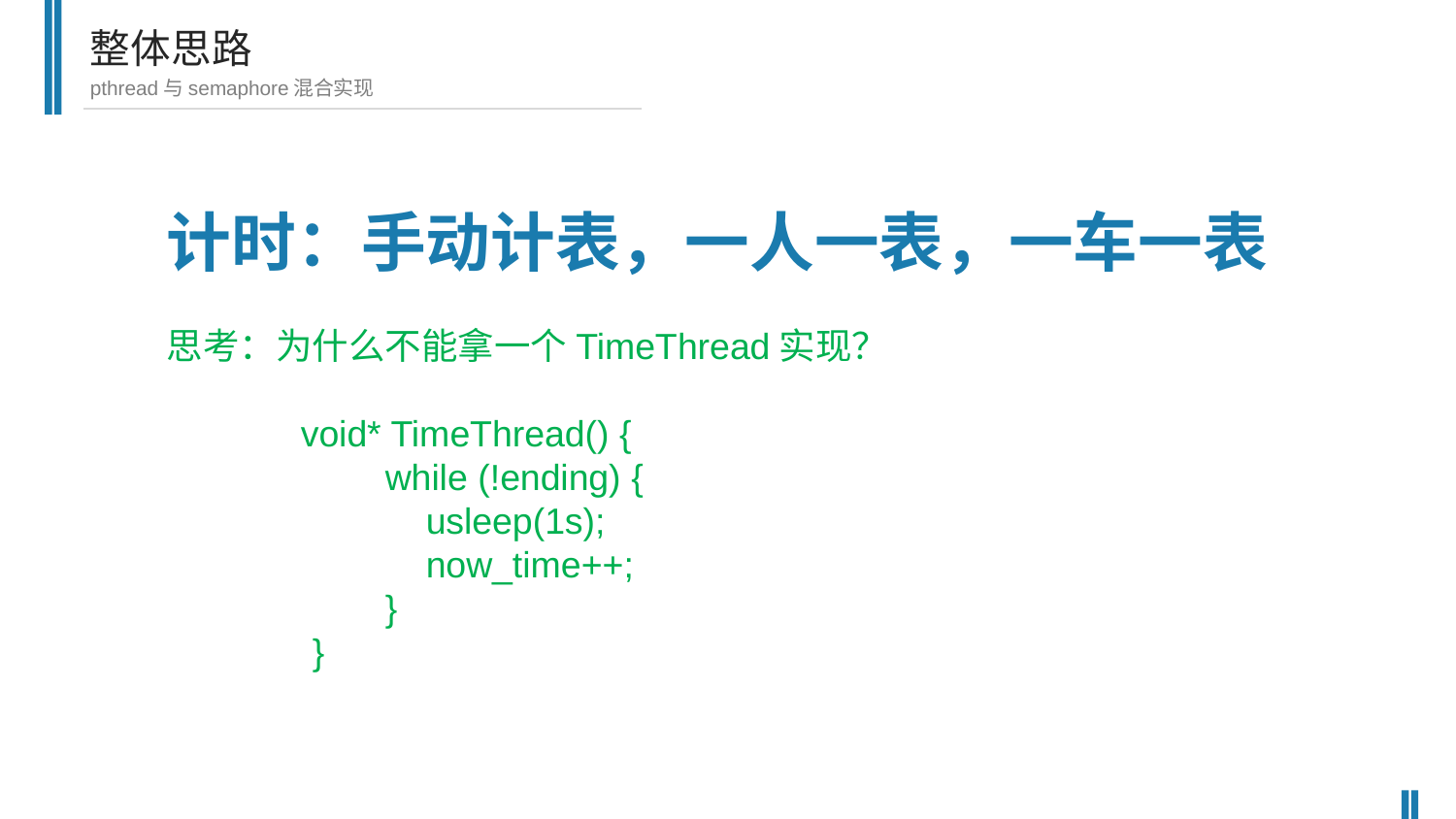

整体思路
pthread与semaphore混合实现
计时：手动计表，一人一表，一车一表

思考：为什么不能拿一个TimeThread实现？

      void* TimeThread() {
while (!ending) {
    usleep(1s);
    now_time++;
}
}